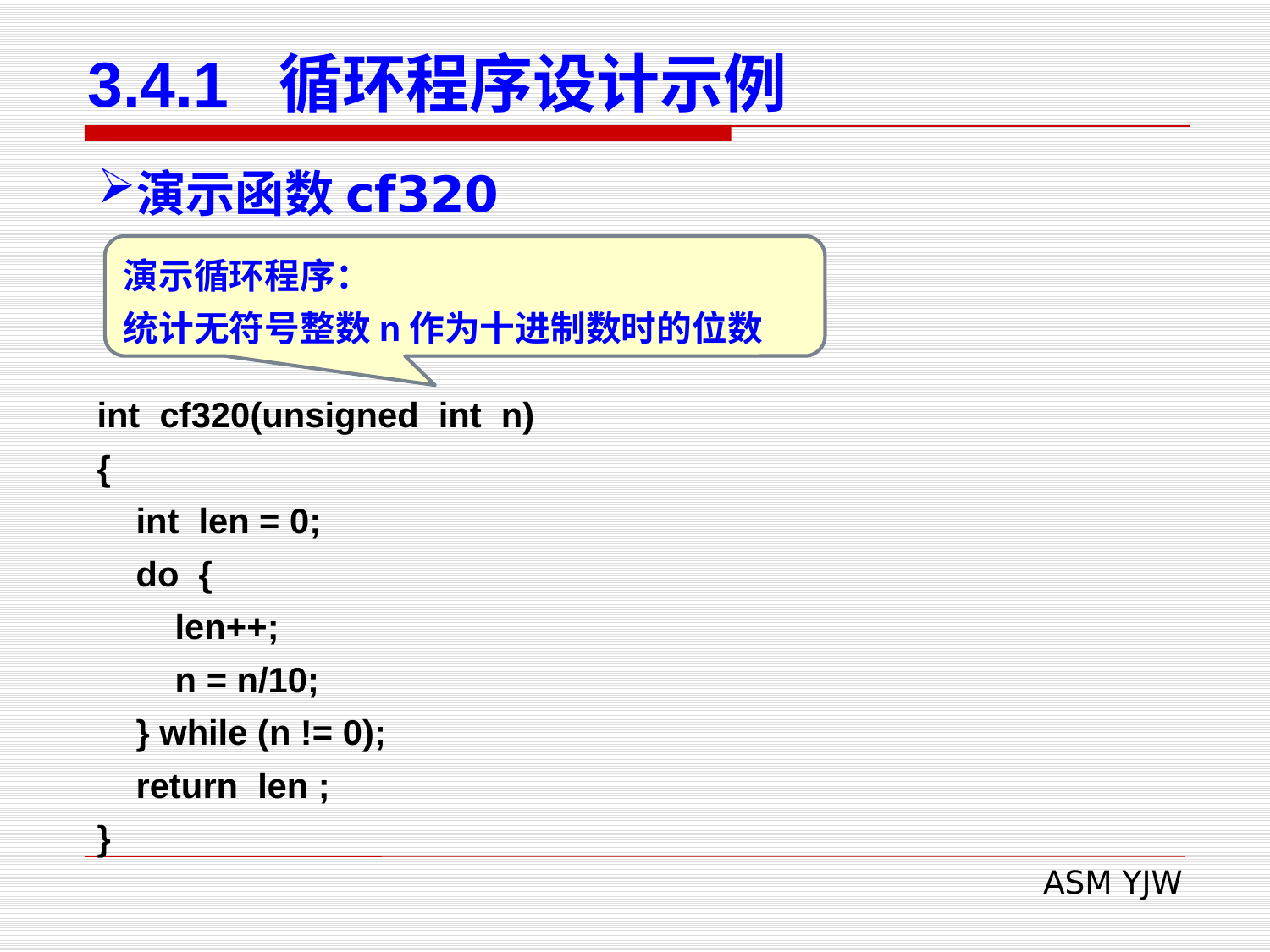

# 3.4.1  循环程序设计示例
演示函数cf320
演示循环程序：
统计无符号整数n作为十进制数时的位数
int  cf320(unsigned  int  n)
{
    int  len = 0;
    do  {
        len++;
        n = n/10;
    } while (n != 0);
    return  len ;
}